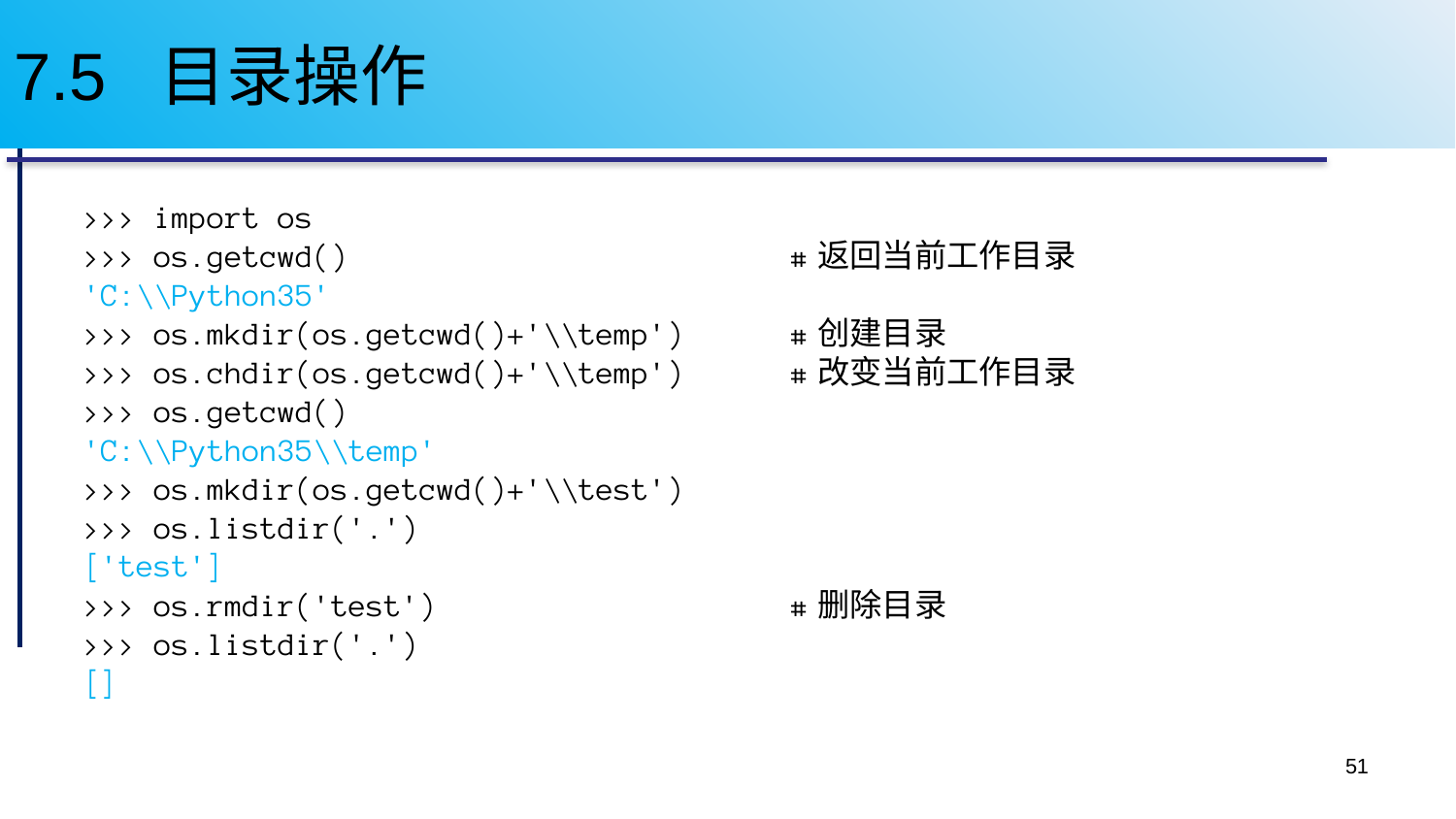

# 7.5  目录操作
>>> import os
>>> os.getcwd()                         #返回当前工作目录
'C:\\Python35'
>>> os.mkdir(os.getcwd()+'\\temp')      #创建目录
>>> os.chdir(os.getcwd()+'\\temp')      #改变当前工作目录
>>> os.getcwd()
'C:\\Python35\\temp'
>>> os.mkdir(os.getcwd()+'\\test')
>>> os.listdir('.')
['test']
>>> os.rmdir('test')                    #删除目录
>>> os.listdir('.')
[]
51